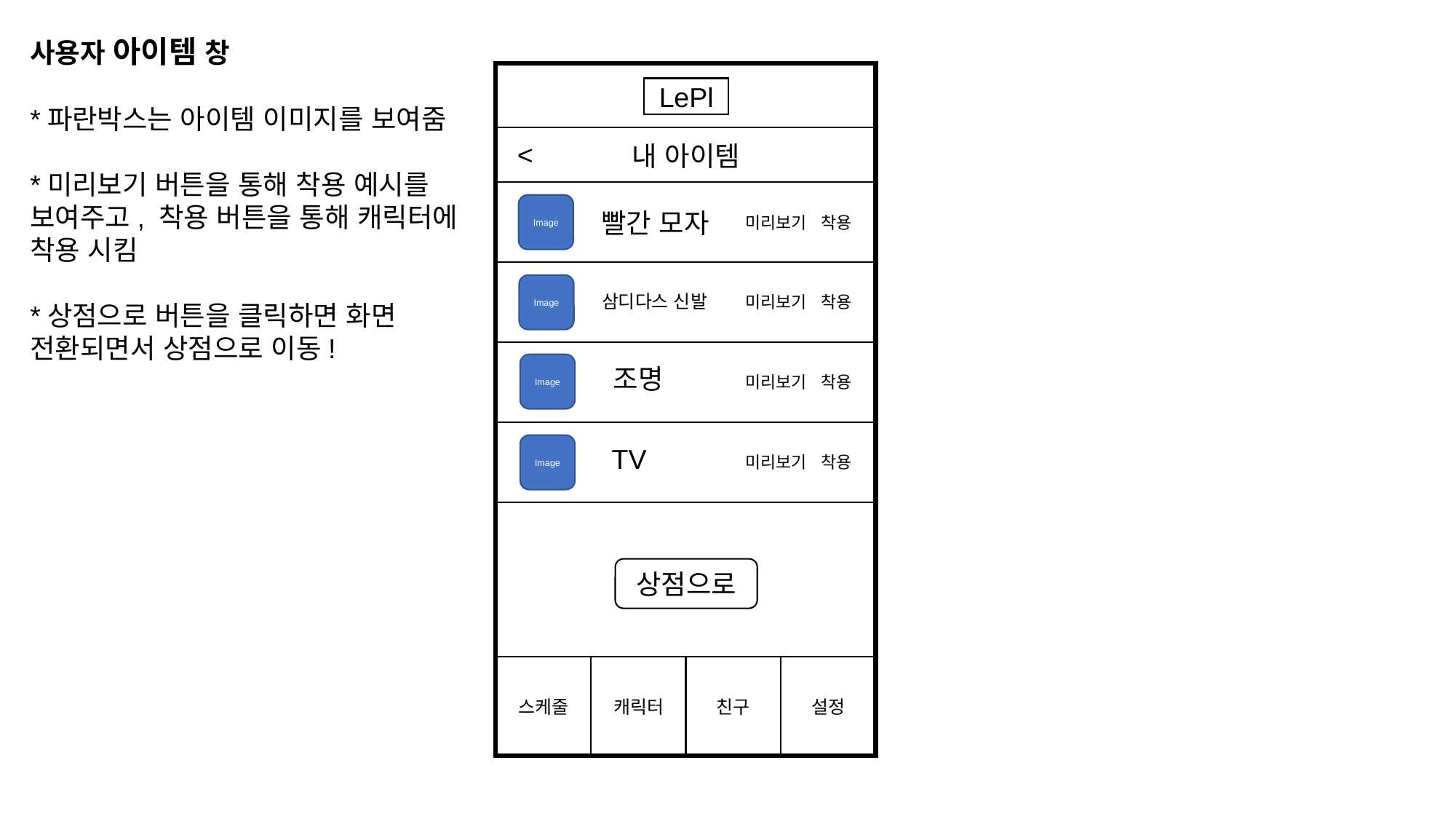

사용자 아이템 창

*파란박스는 아이템 이미지를 보여줌

*미리보기 버튼을 통해 착용 예시를 보여주고, 착용 버튼을 통해 캐릭터에 착용 시킴

*상점으로 버튼을 클릭하면 화면 전환되면서 상점으로 이동!

LePl

<
내 아이템

Image
빨간 모자
미리보기   착용

Image
삼디다스 신발
미리보기   착용

Image
조명
미리보기   착용

Image
TV
미리보기   착용
상점으로
스케줄
캐릭터
친구
설정